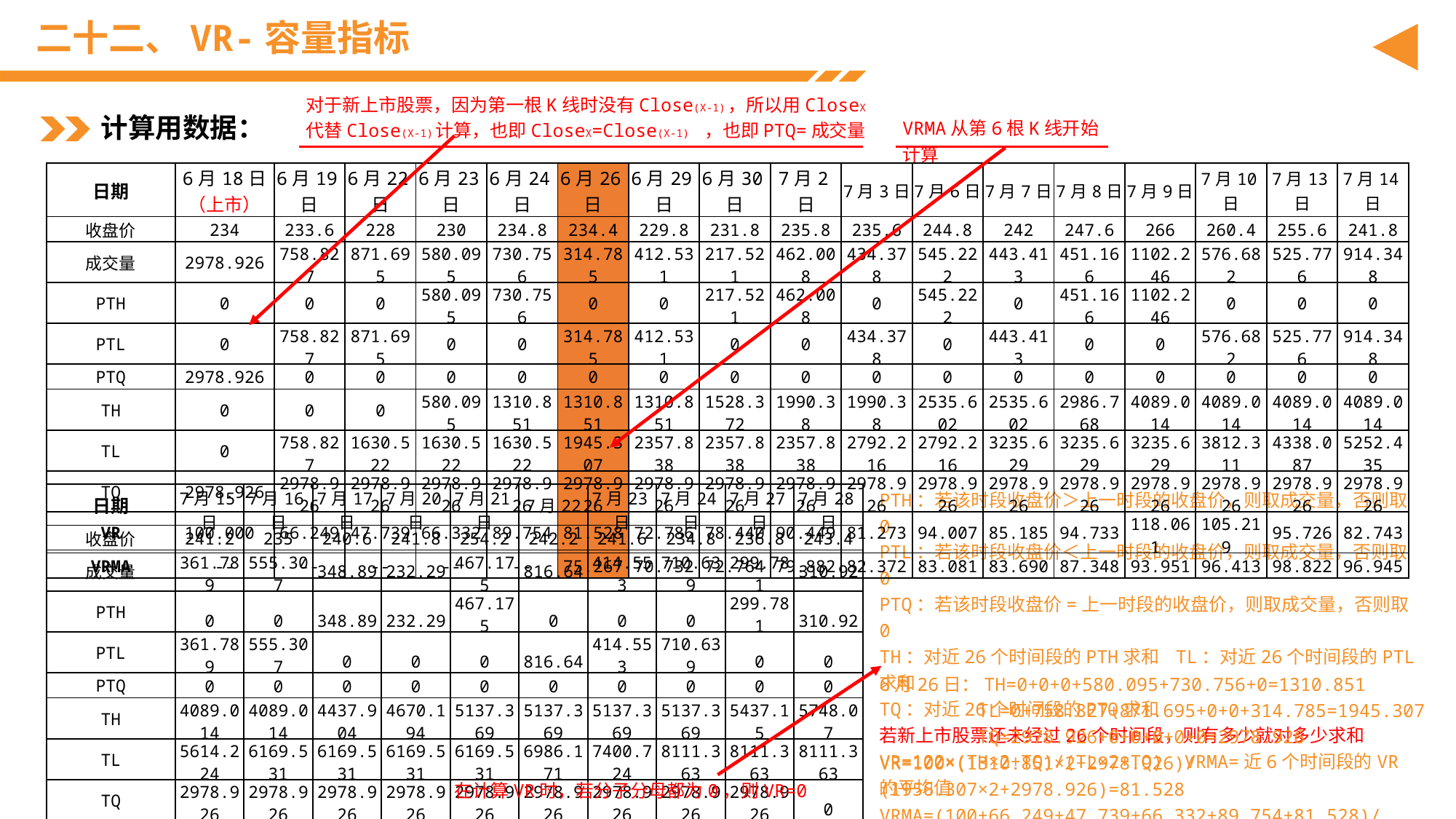

# 二十二、VR-容量指标

对于新上市股票，因为第一根K线时没有Close(X-1)，所以用CloseX代替Close(X-1)计算，也即CloseX=Close(X-1) ，也即PTQ=成交量
计算用数据：
VRMA从第6根K线开始计算

| 日期 | 6月18日 （上市） | 6月19日 | 6月22日 | 6月23日 | 6月24日 | 6月26日 | 6月29日 | 6月30日 | 7月2日 | 7月3日 | 7月6日 | 7月7日 | 7月8日 | 7月9日 | 7月10日 | 7月13日 | 7月14日 |
| --- | --- | --- | --- | --- | --- | --- | --- | --- | --- | --- | --- | --- | --- | --- | --- | --- | --- |
| 收盘价 | 234 | 233.6 | 228 | 230 | 234.8 | 234.4 | 229.8 | 231.8 | 235.8 | 235.6 | 244.8 | 242 | 247.6 | 266 | 260.4 | 255.6 | 241.8 |
| 成交量 | 2978.926 | 758.827 | 871.695 | 580.095 | 730.756 | 314.785 | 412.531 | 217.521 | 462.008 | 434.378 | 545.222 | 443.413 | 451.166 | 1102.246 | 576.682 | 525.776 | 914.348 |
| PTH | 0 | 0 | 0 | 580.095 | 730.756 | 0 | 0 | 217.521 | 462.008 | 0 | 545.222 | 0 | 451.166 | 1102.246 | 0 | 0 | 0 |
| PTL | 0 | 758.827 | 871.695 | 0 | 0 | 314.785 | 412.531 | 0 | 0 | 434.378 | 0 | 443.413 | 0 | 0 | 576.682 | 525.776 | 914.348 |
| PTQ | 2978.926 | 0 | 0 | 0 | 0 | 0 | 0 | 0 | 0 | 0 | 0 | 0 | 0 | 0 | 0 | 0 | 0 |
| TH | 0 | 0 | 0 | 580.095 | 1310.851 | 1310.851 | 1310.851 | 1528.372 | 1990.38 | 1990.38 | 2535.602 | 2535.602 | 2986.768 | 4089.014 | 4089.014 | 4089.014 | 4089.014 |
| TL | 0 | 758.827 | 1630.522 | 1630.522 | 1630.522 | 1945.307 | 2357.838 | 2357.838 | 2357.838 | 2792.216 | 2792.216 | 3235.629 | 3235.629 | 3235.629 | 3812.311 | 4338.087 | 5252.435 |
| TQ | 2978.926 | 2978.926 | 2978.926 | 2978.926 | 2978.926 | 2978.926 | 2978.926 | 2978.926 | 2978.926 | 2978.926 | 2978.926 | 2978.926 | 2978.926 | 2978.926 | 2978.926 | 2978.926 | 2978.926 |
| VR | 100.000 | 66.249 | 47.739 | 66.332 | 89.754 | 81.528 | 72.786 | 78.440 | 90.449 | 81.273 | 94.007 | 85.185 | 94.733 | 118.061 | 105.219 | 95.726 | 82.743 |
| VRMA | -- | -- | -- | -- | -- | 75.267 | 70.732 | 72.764 | 79.882 | 82.372 | 83.081 | 83.690 | 87.348 | 93.951 | 96.413 | 98.822 | 96.945 |
| 日期 | 7月15日 | 7月16日 | 7月17日 | 7月20日 | 7月21日 | 7月22 | 7月23日 | 7月24日 | 7月27日 | 7月28日 |
| --- | --- | --- | --- | --- | --- | --- | --- | --- | --- | --- |
| 收盘价 | 241.2 | 235 | 240.6 | 241.8 | 254.2 | 242.2 | 241.6 | 234.8 | 236.8 | 243.4 |
| 成交量 | 361.789 | 555.307 | 348.89 | 232.29 | 467.175 | 816.64 | 414.553 | 710.639 | 299.781 | 310.92 |
| PTH | 0 | 0 | 348.89 | 232.29 | 467.175 | 0 | 0 | 0 | 299.781 | 310.92 |
| PTL | 361.789 | 555.307 | 0 | 0 | 0 | 816.64 | 414.553 | 710.639 | 0 | 0 |
| PTQ | 0 | 0 | 0 | 0 | 0 | 0 | 0 | 0 | 0 | 0 |
| TH | 4089.014 | 4089.014 | 4437.904 | 4670.194 | 5137.369 | 5137.369 | 5137.369 | 5137.369 | 5437.15 | 5748.07 |
| TL | 5614.224 | 6169.531 | 6169.531 | 6169.531 | 6169.531 | 6986.171 | 7400.724 | 8111.363 | 8111.363 | 8111.363 |
| TQ | 2978.926 | 2978.926 | 2978.926 | 2978.926 | 2978.926 | 2978.926 | 2978.926 | 2978.926 | 2978.926 | 0 |
| VR | 78.529 | 72.836 | 77.391 | 80.424 | 86.524 | 78.187 | 74.541 | 69.024 | 72.146 | 70.864 |
| VRMA | 95.835 | 92.186 | 85.407 | 81.275 | 79.741 | 78.982 | 78.317 | 77.682 | 76.807 | 75.214 |
PTH：若该时段收盘价＞上一时段的收盘价，则取成交量，否则取0
PTL：若该时段收盘价＜上一时段的收盘价，则取成交量，否则取0
PTQ：若该时段收盘价=上一时段的收盘价，则取成交量，否则取0
TH：对近26个时间段的PTH求和   TL：对近26个时间段的PTL求和
TQ：对近26个时间段的PTQ求和
若新上市股票还未经过26个时间段，则有多少就对多少求和
VR=100×(TH×2+TQ)/(TL×2+TQ)  VRMA=近6个时间段的VR的平均值
6月26日：TH=0+0+0+580.095+730.756+0=1310.851
         TL=0+758.827+871.695+0+0+314.785=1945.307
         TQ=2978.926+0+0+0+0+0=2978.926
VR=100×(1310.851×2+2978.926)/(1956.307×2+2978.926)=81.528
VRMA=(100+66.249+47.739+66.332+89.754+81.528)/6=75.267
在计算VR时，若分子分母都为0，则VR=0